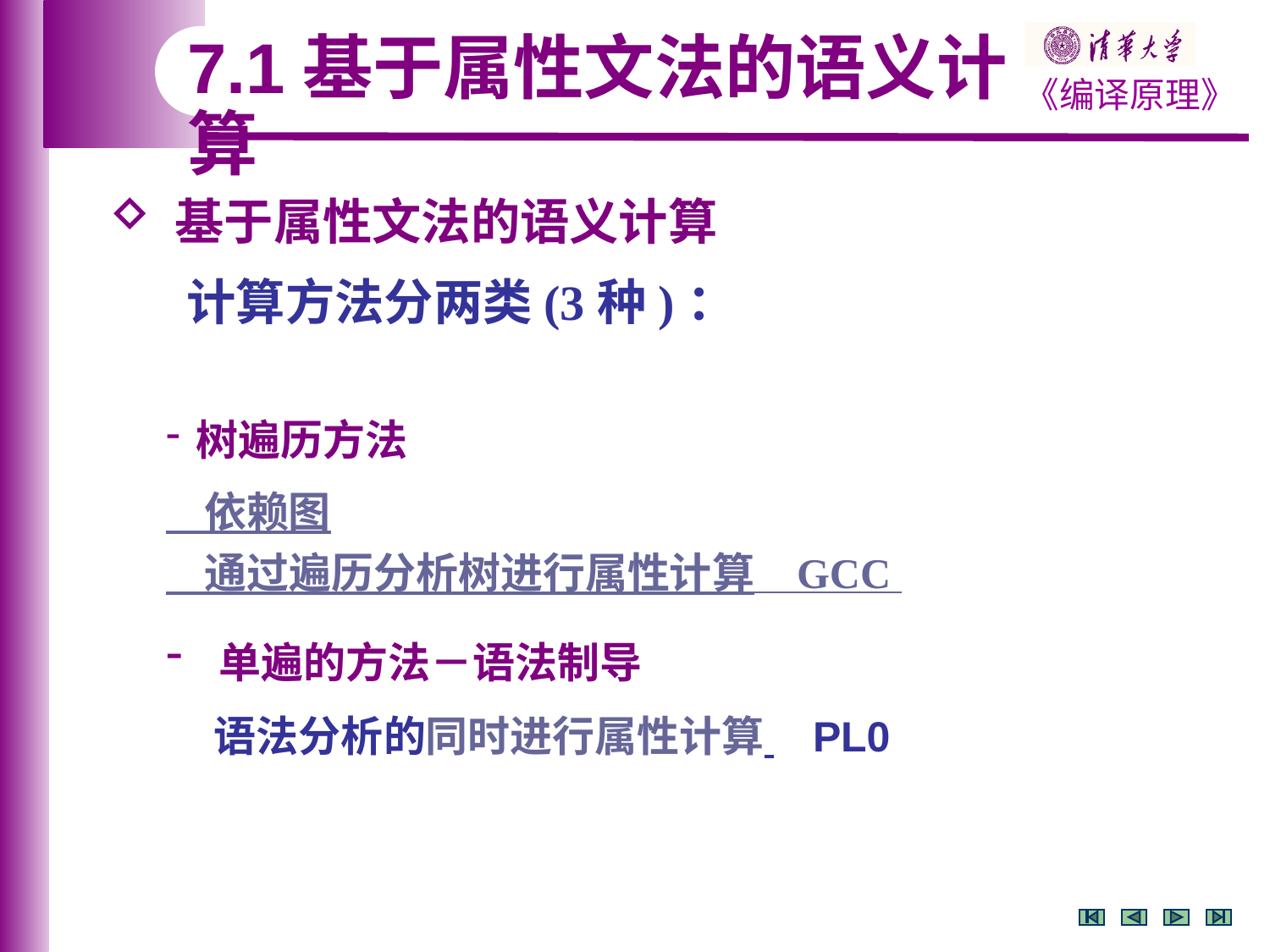

7.1基于属性文法的语义计算
 基于属性文法的语义计算

      计算方法分两类(3种)：

树遍历方法

    依赖图
    通过遍历分析树进行属性计算    GCC

 单遍的方法－语法制导

    语法分析的同时进行属性计算    PL0